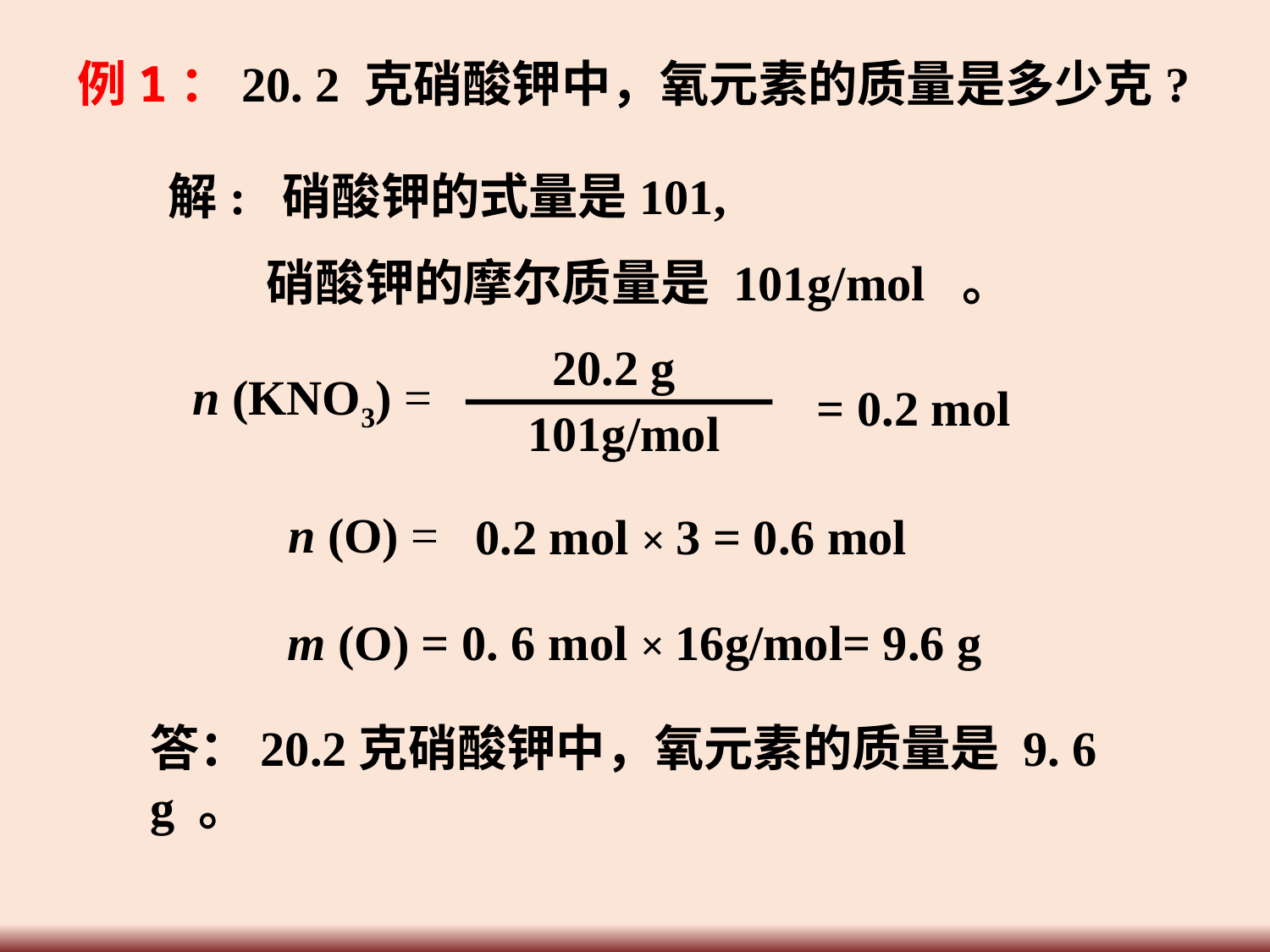

例1：20. 2 克硝酸钾中，氧元素的质量是多少克?
解:  硝酸钾的式量是101,
硝酸钾的摩尔质量是 101g/mol  。
20.2 g
n (KNO3) =
= 0.2 mol
101g/mol

n (O) =
0.2 mol × 3 = 0.6 mol
m (O) = 0. 6 mol × 16g/mol= 9.6 g
答：20.2克硝酸钾中，氧元素的质量是 9. 6 g 。